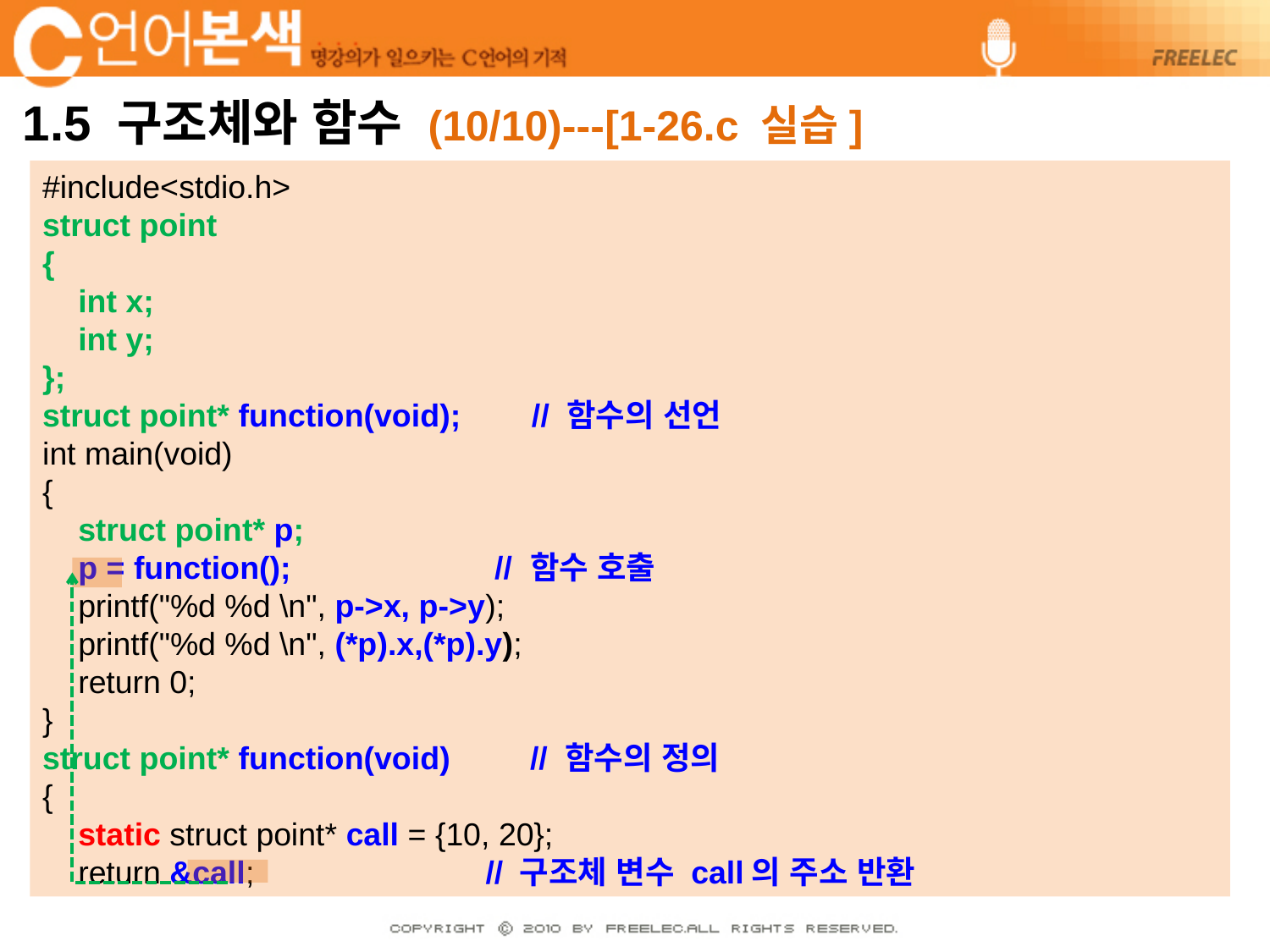

# 1.5 구조체와 함수 (10/10)---[1-26.c 실습]
#include<stdio.h>
struct point
{
    int x;
    int y;
};
struct point* function(void);        // 함수의 선언
int main(void)
{
    struct point* p;
    p = function();                       // 함수 호출
    printf("%d %d \n", p->x, p->y);
    printf("%d %d \n", (*p).x,(*p).y);
    return 0;
}
struct point* function(void)         // 함수의 정의
{
    static struct point* call = {10, 20};
    return &call;                          // 구조체 변수 call의 주소 반환